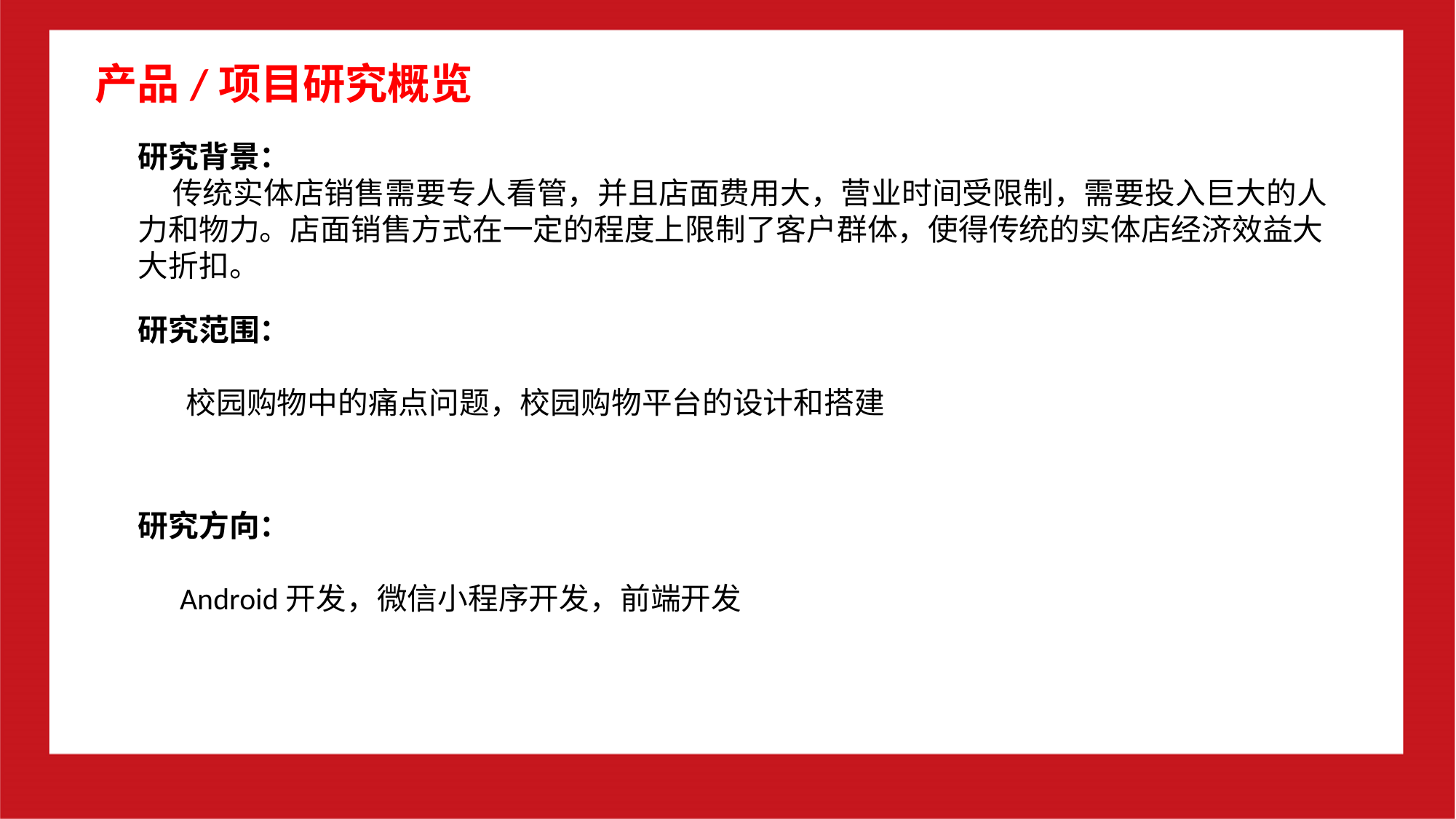

产品/项目研究概览
研究背景：
    传统实体店销售需要专人看管，并且店面费用大，营业时间受限制，需要投入巨大的人力和物力。店面销售方式在一定的程度上限制了客户群体，使得传统的实体店经济效益大大折扣。
研究范围：

      校园购物中的痛点问题，校园购物平台的设计和搭建
研究方向：

      Android开发，微信小程序开发，前端开发